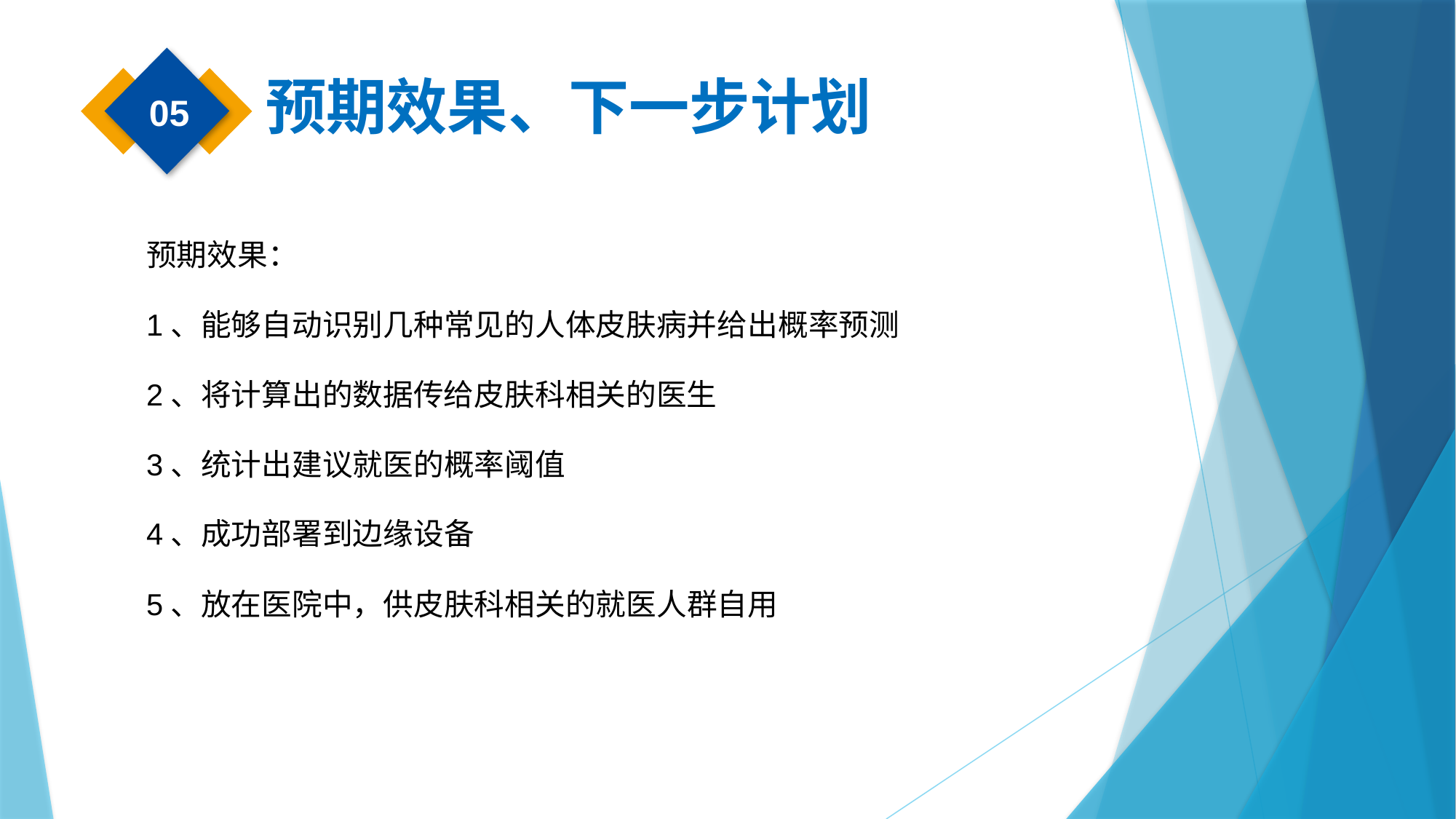

05
预期效果、下一步计划
预期效果：
1、能够自动识别几种常见的人体皮肤病并给出概率预测
2、将计算出的数据传给皮肤科相关的医生
3、统计出建议就医的概率阈值
4、成功部署到边缘设备
5、放在医院中，供皮肤科相关的就医人群自用